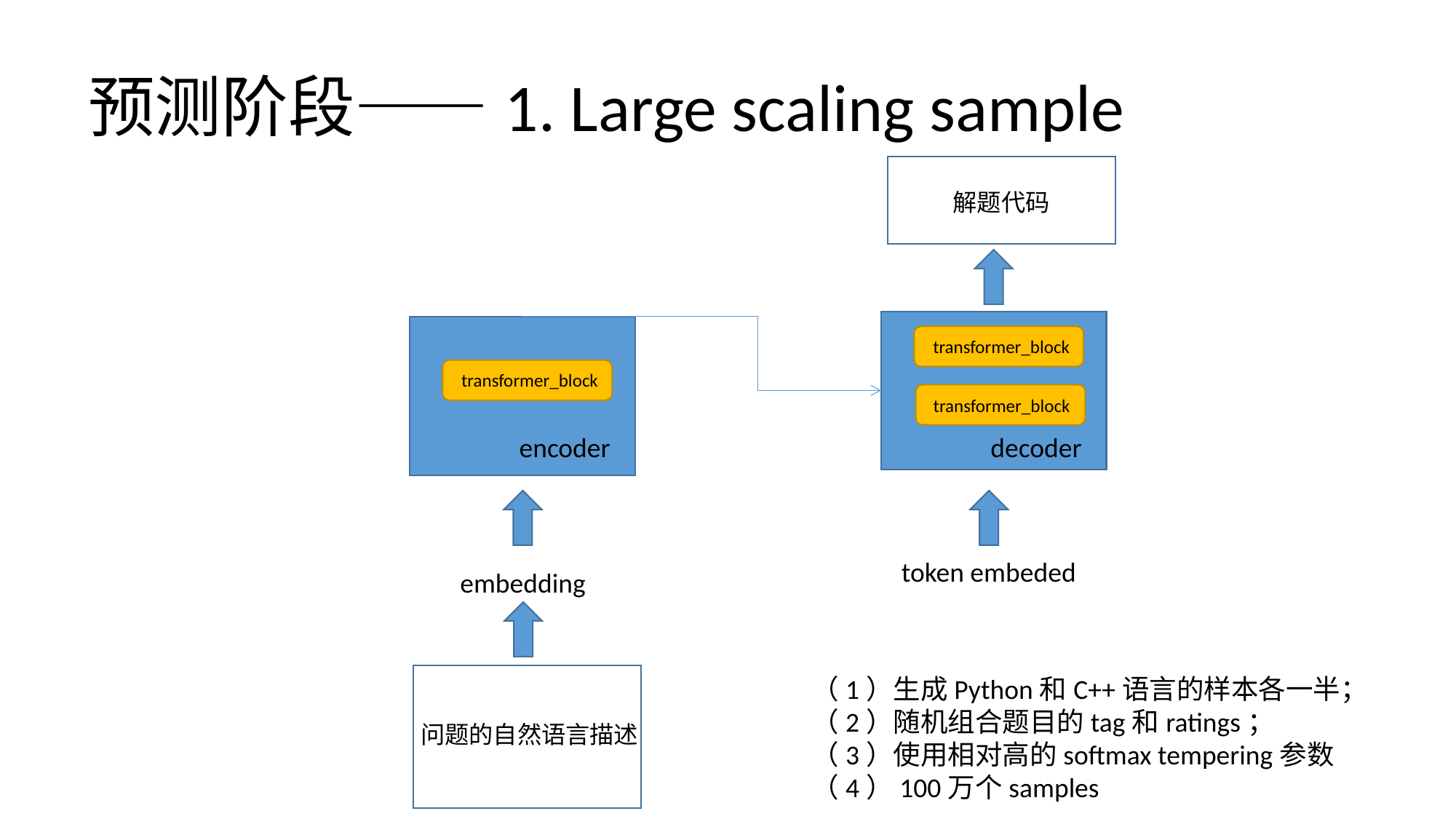

# 预测阶段——1. Large scaling sample

解题代码

transformer_block

transformer_block

transformer_block
encoder
decoder

token embeded
embedding

（1）⽣成Python和C++语⾔的样本各⼀半；
（2）随机组合题⽬的tag和ratings；
（3）使⽤相对⾼的softmax tempering参数
（4）100万个samples
问题的自然语言描述